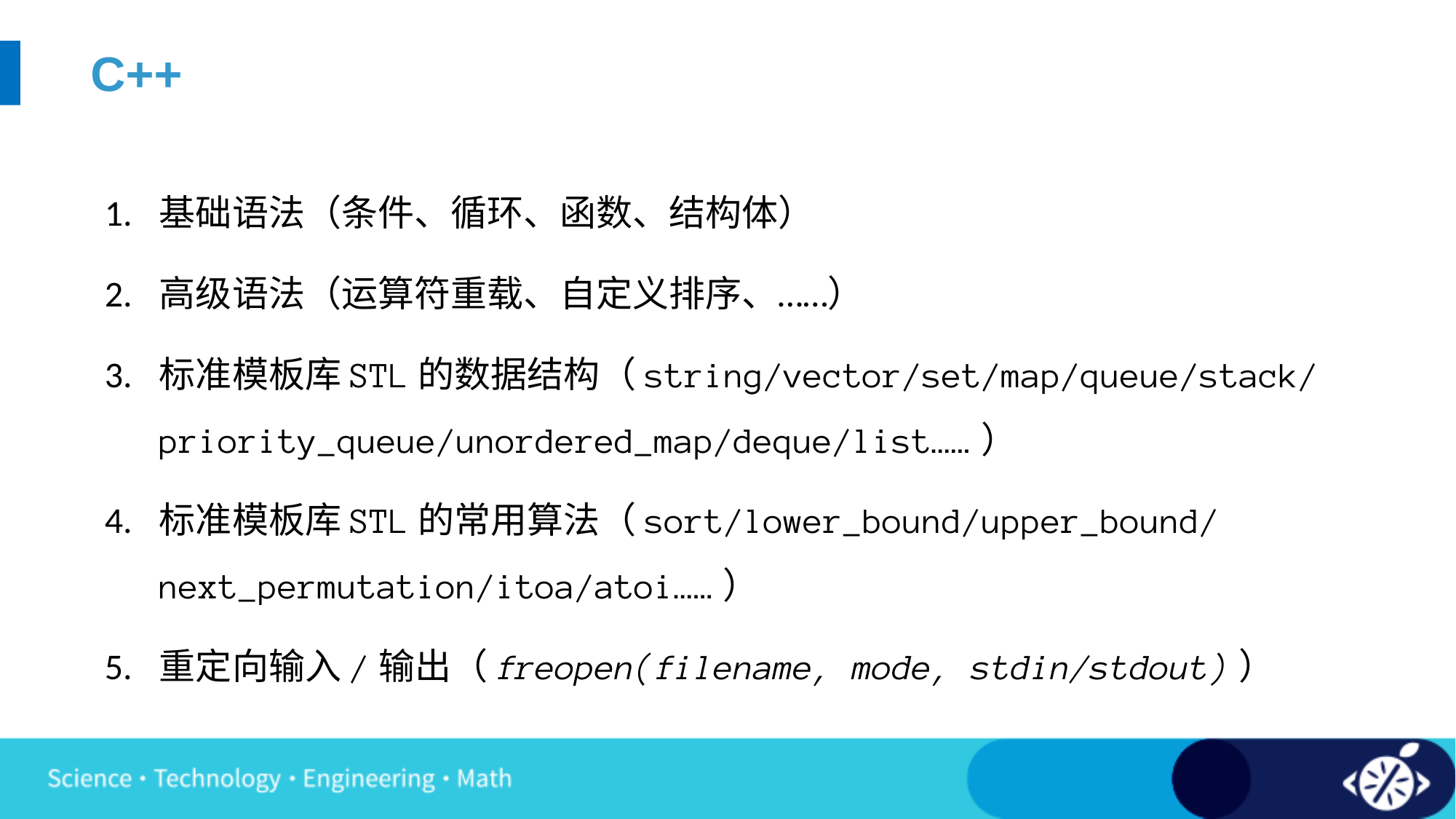

C++
基础语法（条件、循环、函数、结构体）
高级语法（运算符重载、自定义排序、……）
标准模板库STL的数据结构（string/vector/set/map/queue/stack/ priority_queue/unordered_map/deque/list……）
标准模板库STL的常用算法（sort/lower_bound/upper_bound/ next_permutation/itoa/atoi……）
重定向输入/输出（freopen(filename, mode, stdin/stdout)）